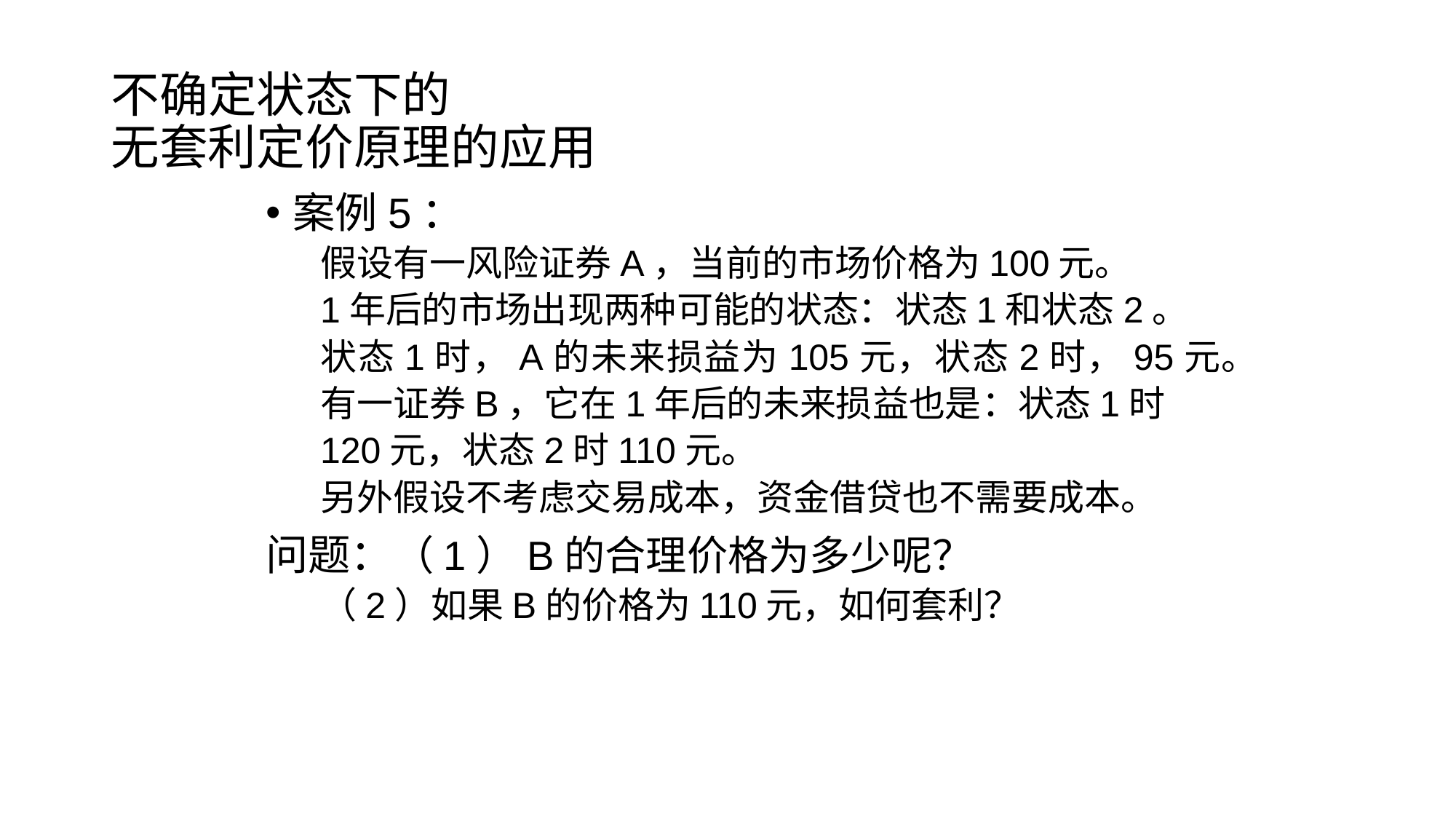

不确定状态下的
无套利定价原理的应用
案例5：
假设有一风险证券A，当前的市场价格为100元。
1年后的市场出现两种可能的状态：状态1和状态2。
状态1时，A的未来损益为105元，状态2时，95元。
有一证券B，它在1年后的未来损益也是：状态1时
120元，状态2时110元。
另外假设不考虑交易成本，资金借贷也不需要成本。
问题：（1）B的合理价格为多少呢？
（2）如果B的价格为110元，如何套利？